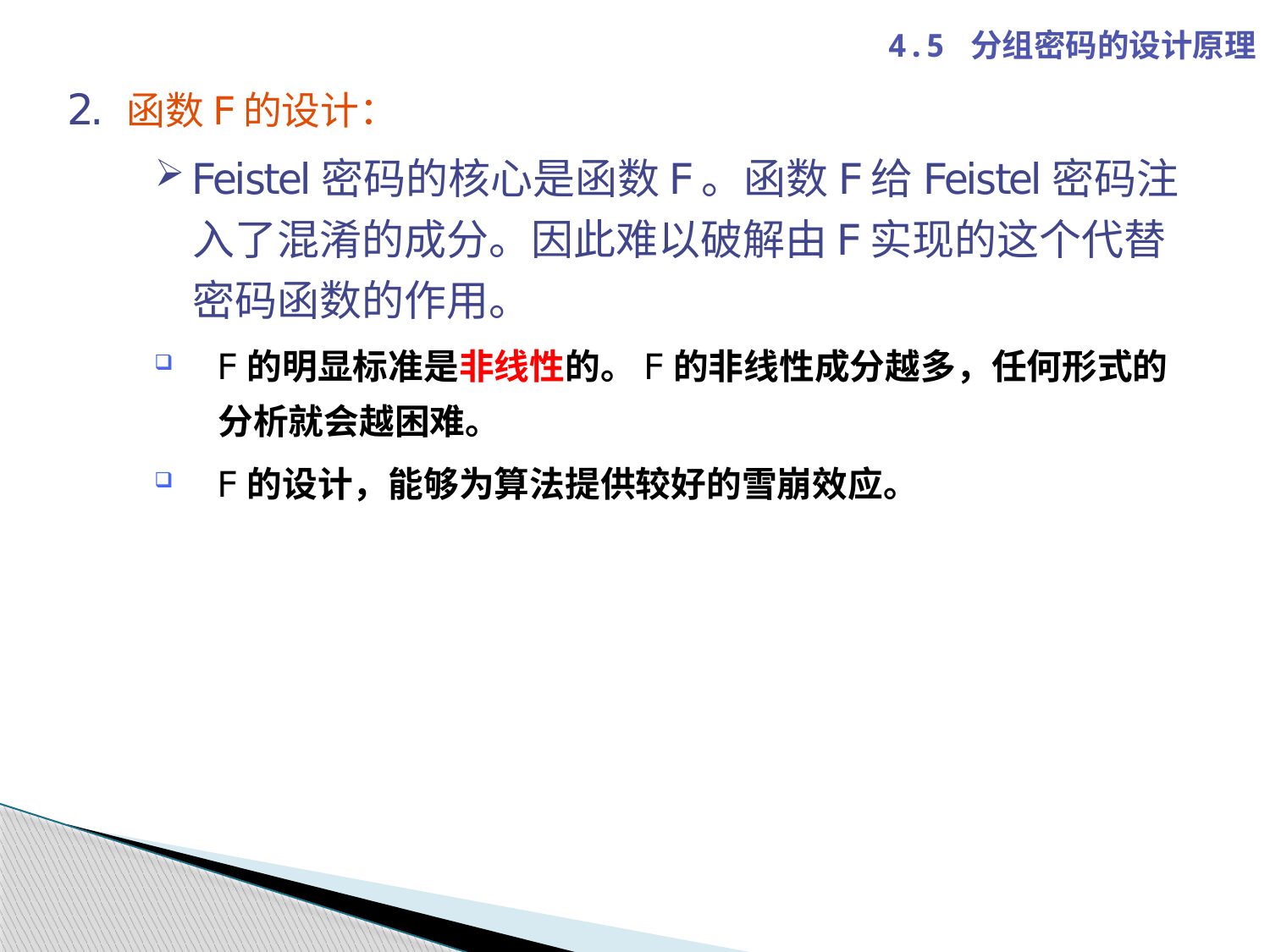

4.5 分组密码的设计原理
2. 函数F的设计：
Feistel密码的核心是函数F。函数F给Feistel密码注入了混淆的成分。因此难以破解由F实现的这个代替密码函数的作用。
F的明显标准是非线性的。F的非线性成分越多，任何形式的分析就会越困难。
F的设计，能够为算法提供较好的雪崩效应。